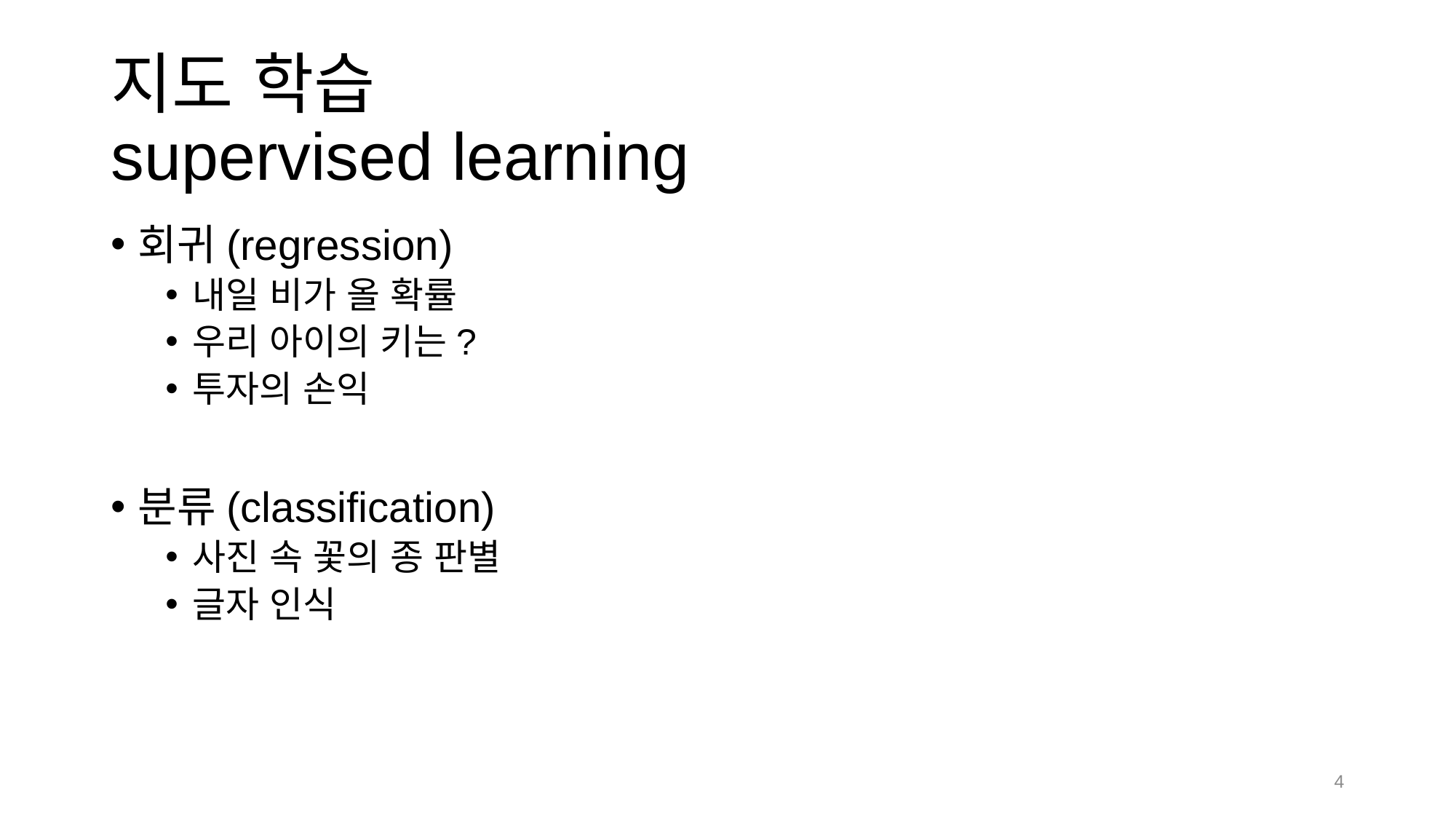

# 지도 학습 supervised learning
회귀(regression)
내일 비가 올 확률
우리 아이의 키는?
투자의 손익

분류(classification)
사진 속 꽃의 종 판별
글자 인식

4